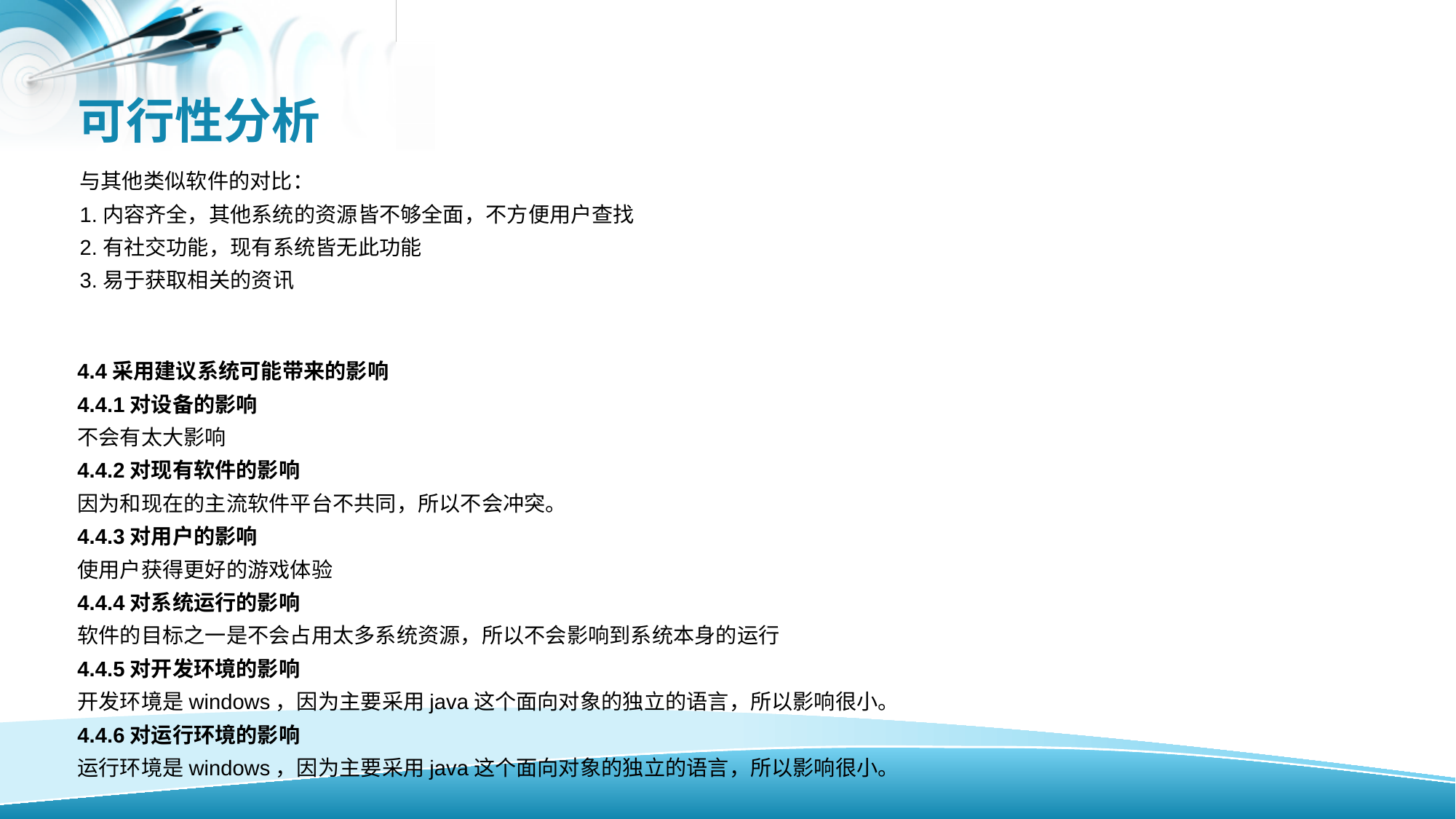

# 可行性分析
与其他类似软件的对比：
1.内容齐全，其他系统的资源皆不够全面，不方便用户查找
2.有社交功能，现有系统皆无此功能
3.易于获取相关的资讯

4.4采用建议系统可能带来的影响
4.4.1对设备的影响
不会有太大影响
4.4.2对现有软件的影响
因为和现在的主流软件平台不共同，所以不会冲突。
4.4.3对用户的影响
使用户获得更好的游戏体验
4.4.4对系统运行的影响
软件的目标之一是不会占用太多系统资源，所以不会影响到系统本身的运行
4.4.5对开发环境的影响
开发环境是windows，因为主要采用java这个面向对象的独立的语言，所以影响很小。
4.4.6对运行环境的影响
运行环境是windows，因为主要采用java这个面向对象的独立的语言，所以影响很小。